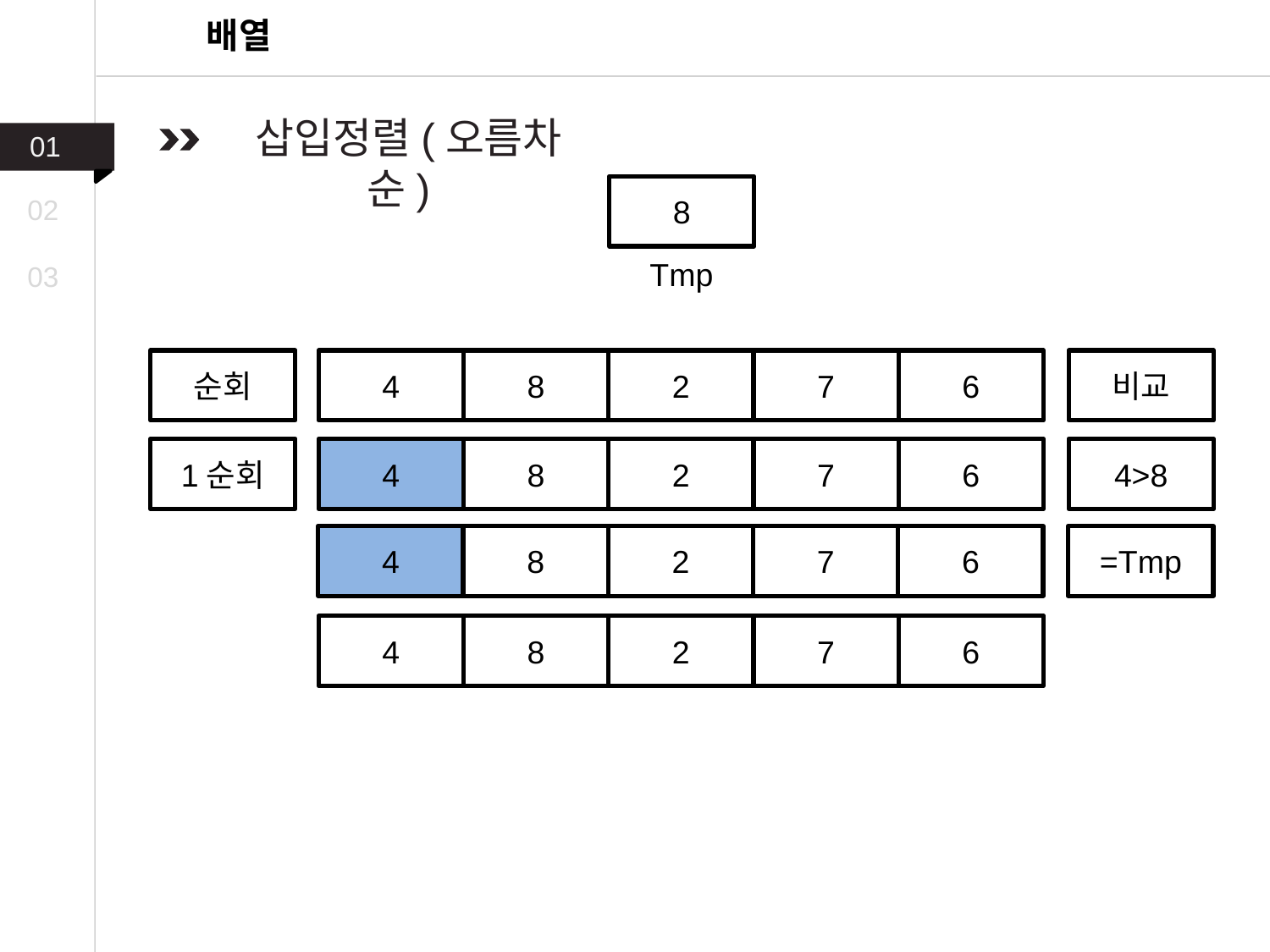

배열
 삽입정렬(오름차순)
01

8
02
Tmp
03
순회
4
8
2
7
6
비교
1순회
4
8
2
7
6
4>8
4
8
2
7
6
=Tmp
4
8
2
7
6